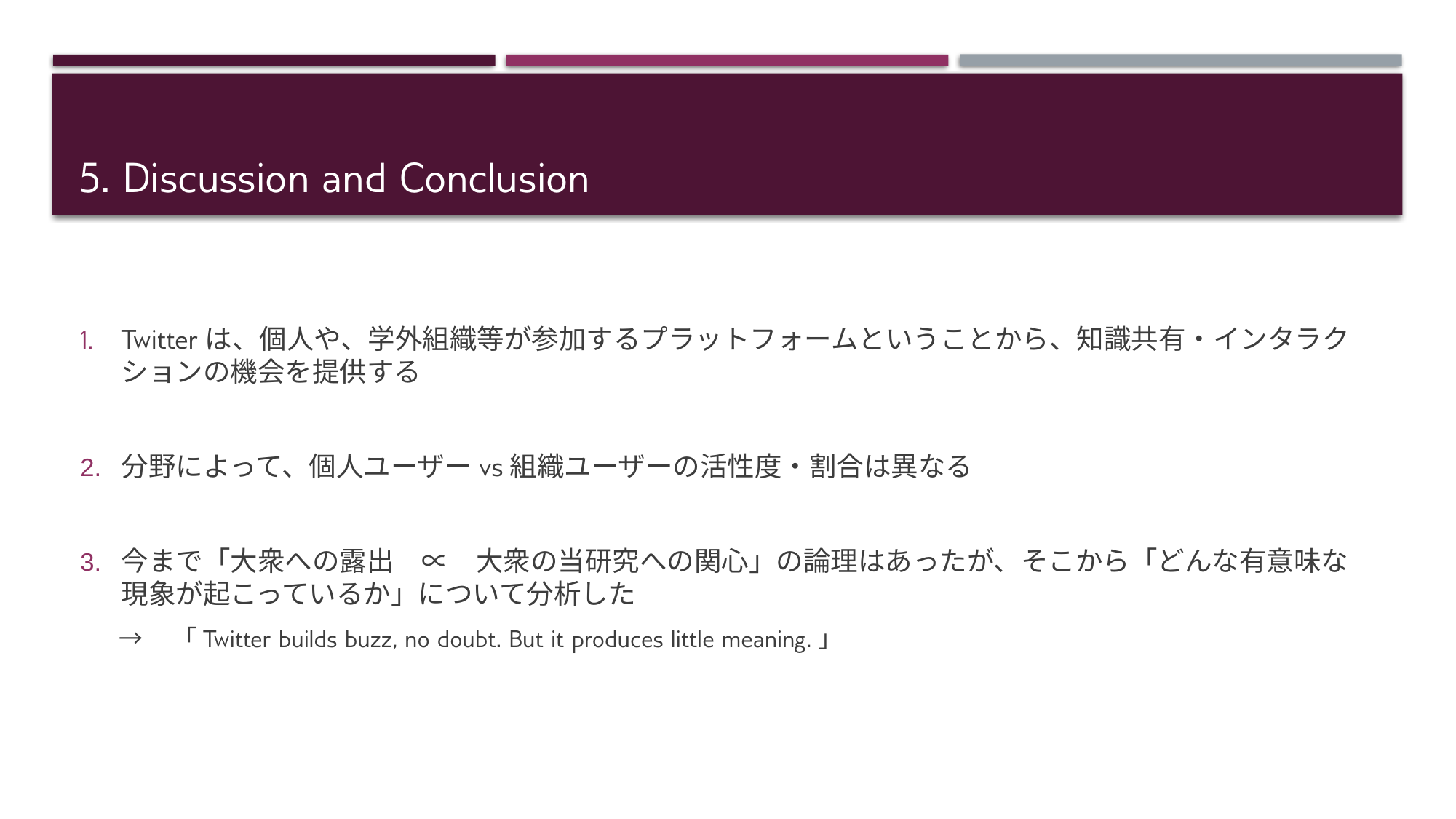

5. Discussion and Conclusion
Twitterは、個人や、学外組織等が参加するプラットフォームということから、知識共有・インタラクションの機会を提供する

分野によって、個人ユーザーvs組織ユーザーの活性度・割合は異なる

今まで「大衆への露出　∝　大衆の当研究への関心」の論理はあったが、そこから「どんな有意味な現象が起こっているか」について分析した
→　「Twitter builds buzz, no doubt. But it produces little meaning.」